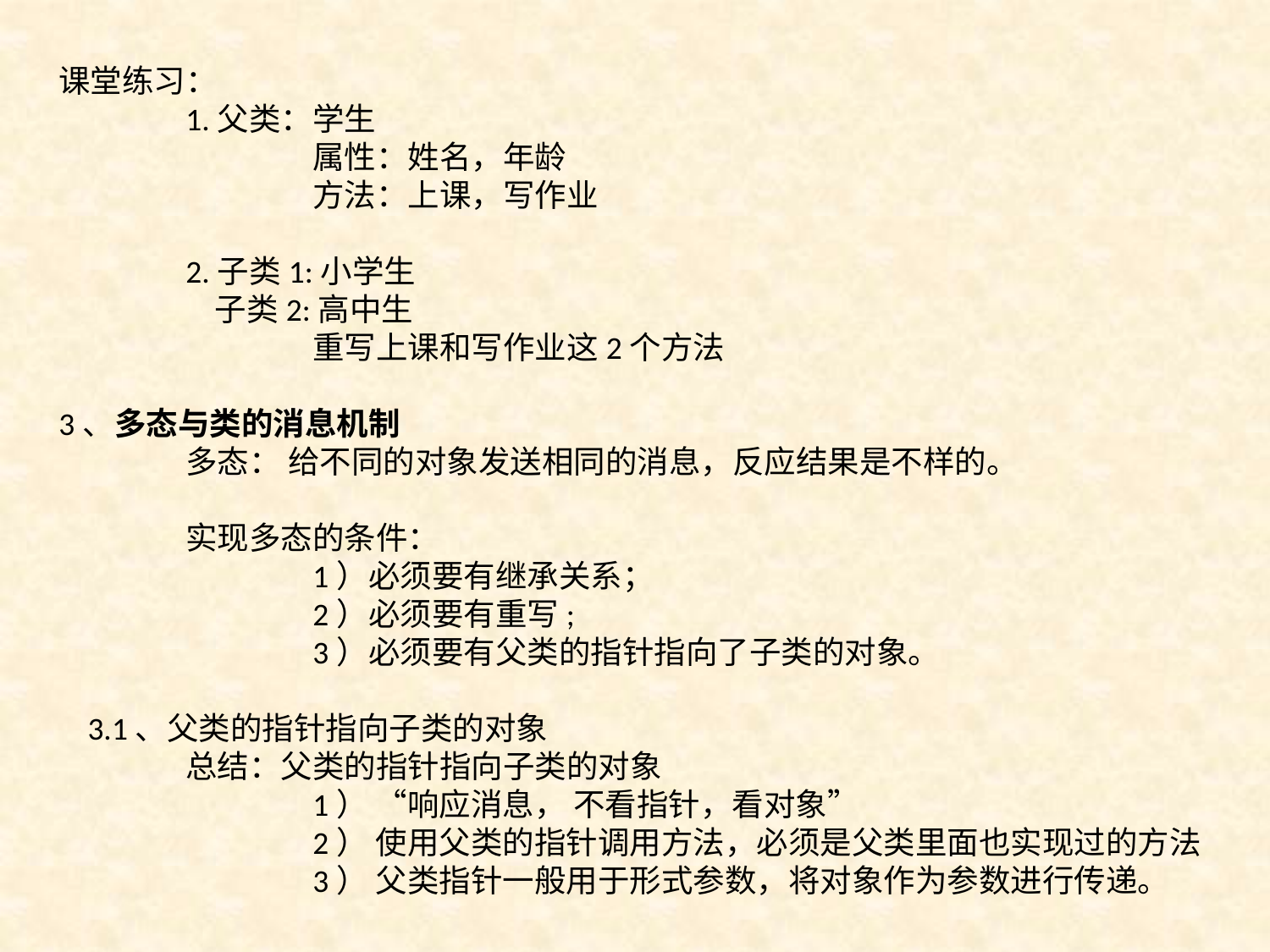

课堂练习：
	1.父类：学生
		属性：姓名，年龄
		方法：上课，写作业

	2.子类1:小学生
	   子类2:高中生
		重写上课和写作业这2个方法

3、多态与类的消息机制
	多态： 给不同的对象发送相同的消息，反应结果是不样的。

	实现多态的条件：
		1）必须要有继承关系；
		2）必须要有重写;
		3）必须要有父类的指针指向了子类的对象。

    3.1、父类的指针指向子类的对象
	总结：父类的指针指向子类的对象
		1） “响应消息， 不看指针，看对象”
		2） 使用父类的指针调用方法，必须是父类里面也实现过的方法
		3） 父类指针一般用于形式参数，将对象作为参数进行传递。